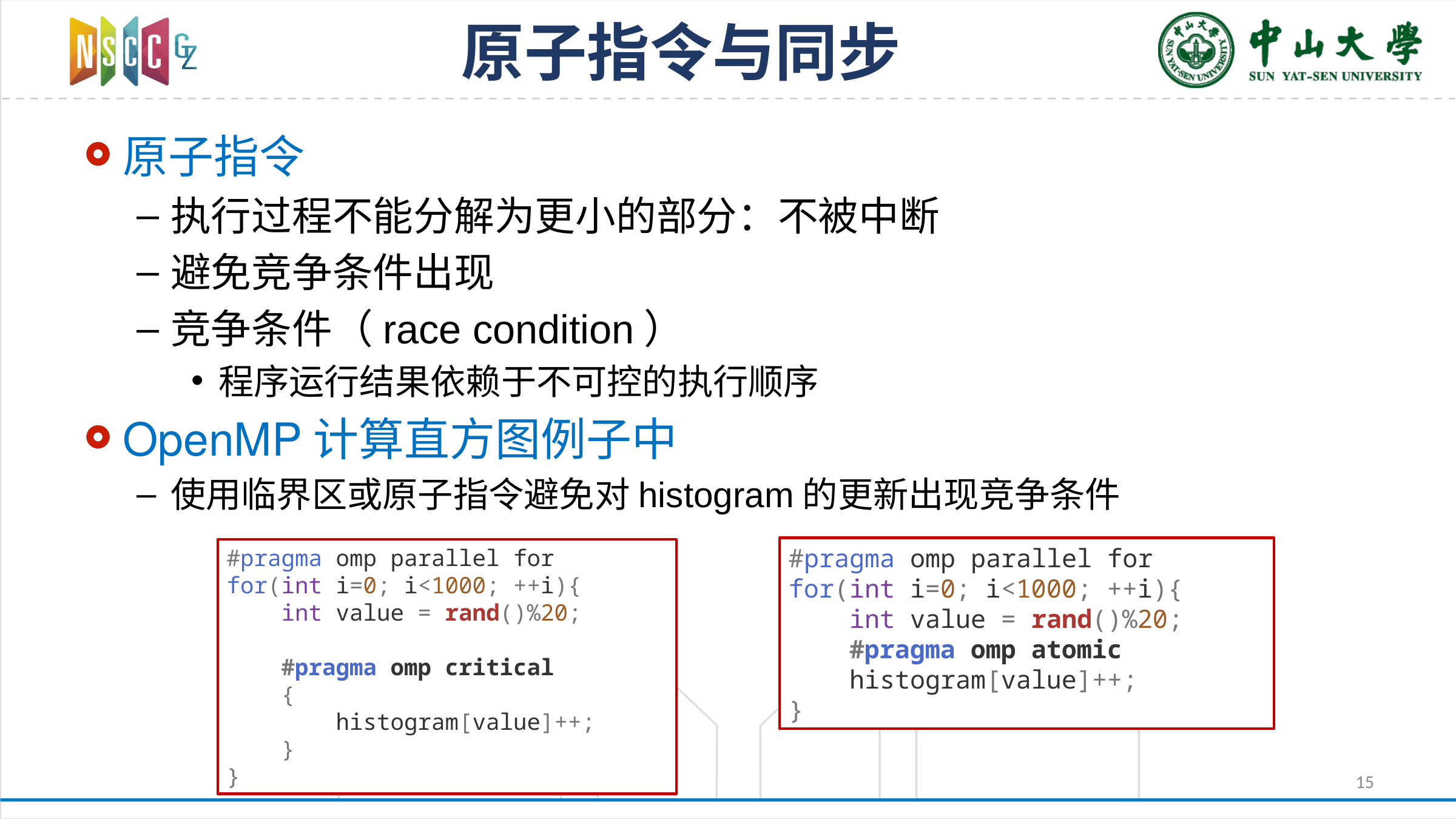

# 原子指令与同步
原子指令
执行过程不能分解为更小的部分：不被中断
避免竞争条件出现
竞争条件（race condition）
程序运行结果依赖于不可控的执行顺序
OpenMP计算直方图例子中
使用临界区或原子指令避免对histogram的更新出现竞争条件
#pragma omp parallel for
for(int i=0; i<1000; ++i){
    int value = rand()%20;
    #pragma omp atomic
    histogram[value]++;
}
#pragma omp parallel for
for(int i=0; i<1000; ++i){
    int value = rand()%20;

    #pragma omp critical
    {
        histogram[value]++;
    }
}
15